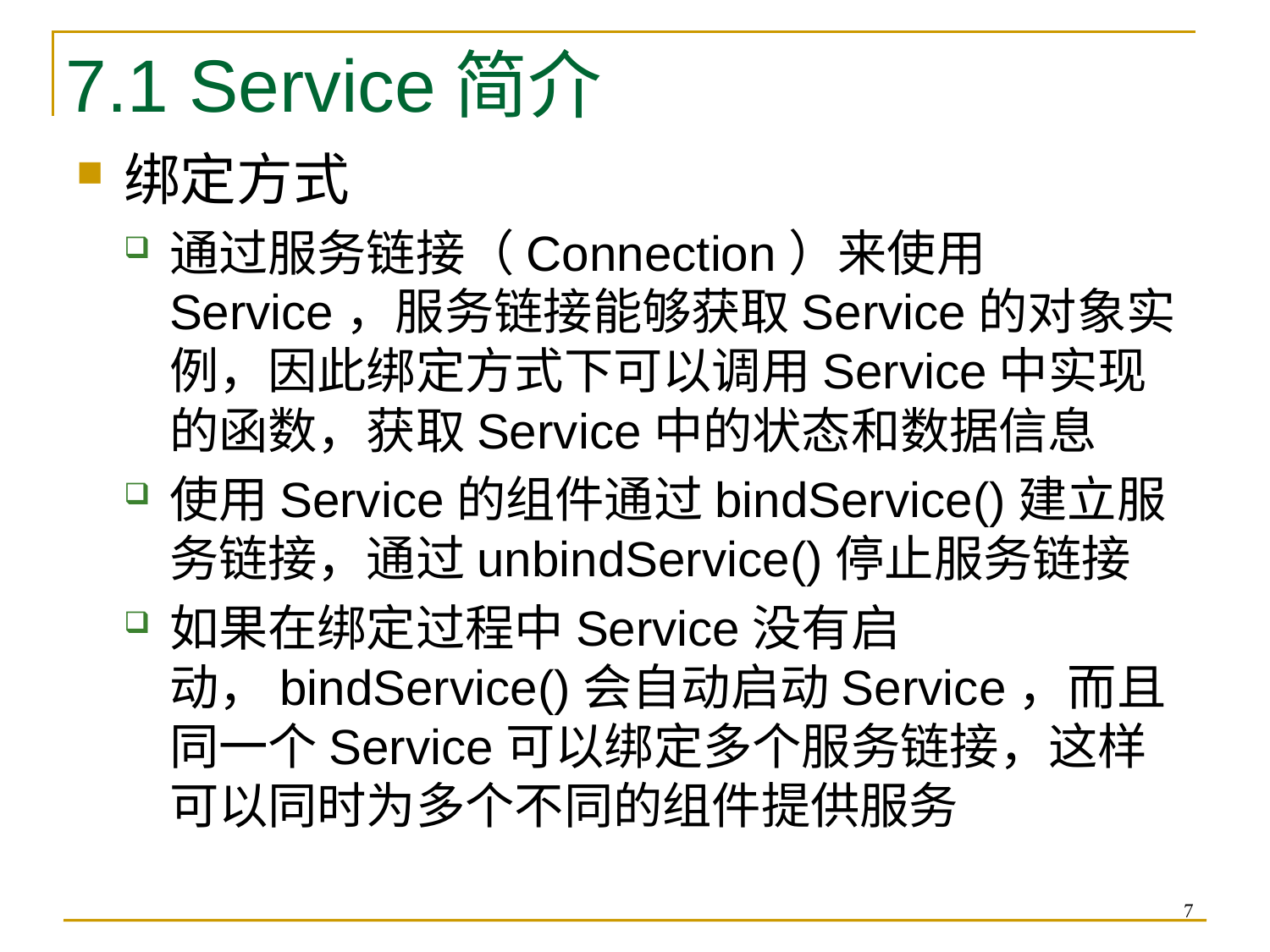

# 7.1 Service简介
绑定方式
通过服务链接（Connection）来使用Service，服务链接能够获取Service的对象实例，因此绑定方式下可以调用Service中实现的函数，获取Service中的状态和数据信息
使用Service的组件通过bindService()建立服务链接，通过unbindService()停止服务链接
如果在绑定过程中Service没有启动，bindService()会自动启动Service，而且同一个Service可以绑定多个服务链接，这样可以同时为多个不同的组件提供服务
7